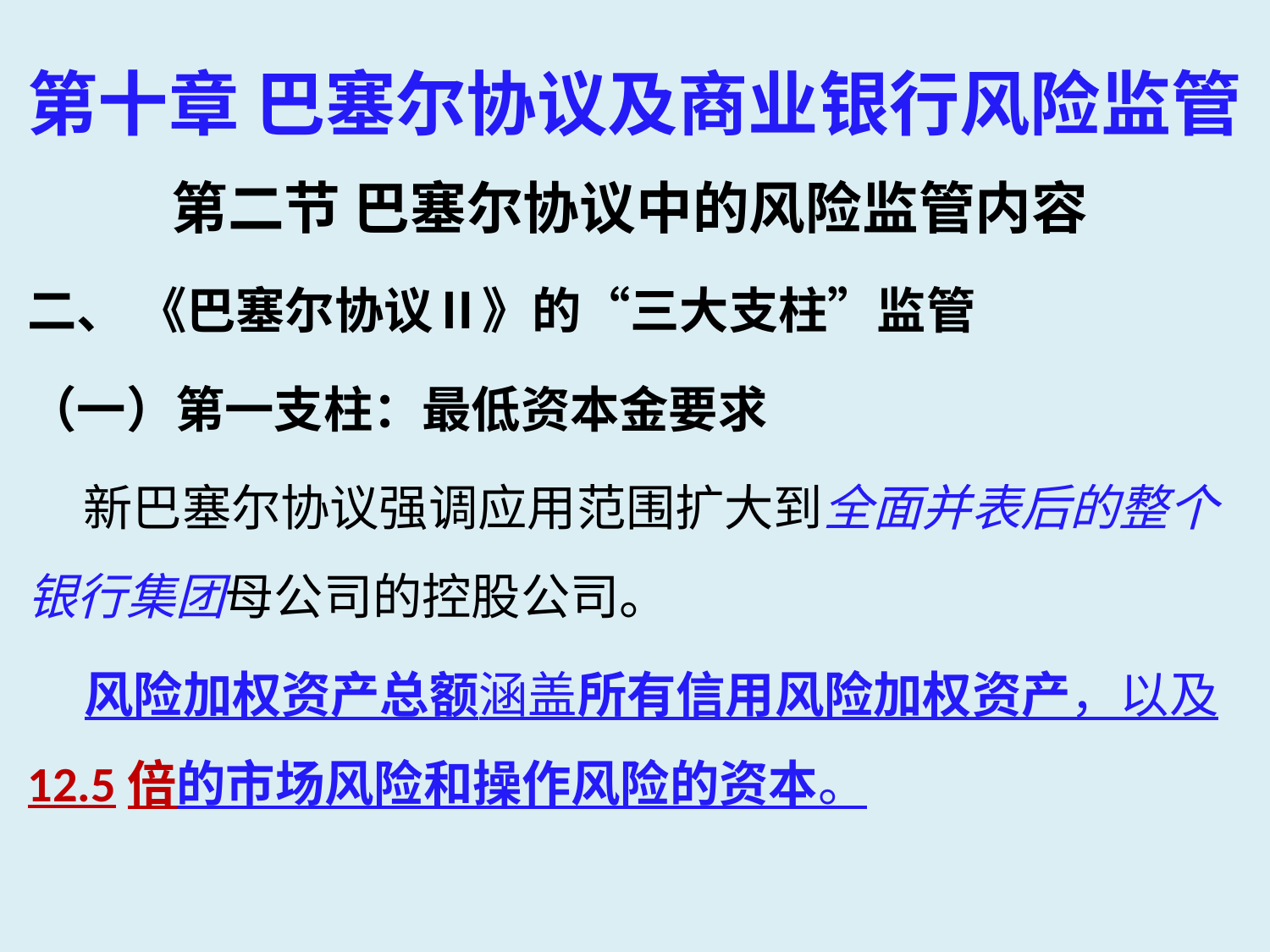

# 第十章 巴塞尔协议及商业银行风险监管
第二节 巴塞尔协议中的风险监管内容
二、 《巴塞尔协议Ⅱ》的“三大支柱”监管
（一）第一支柱：最低资本金要求
    新巴塞尔协议强调应用范围扩大到全面并表后的整个银行集团母公司的控股公司。
    风险加权资产总额涵盖所有信用风险加权资产，以及12.5倍的市场风险和操作风险的资本。

21